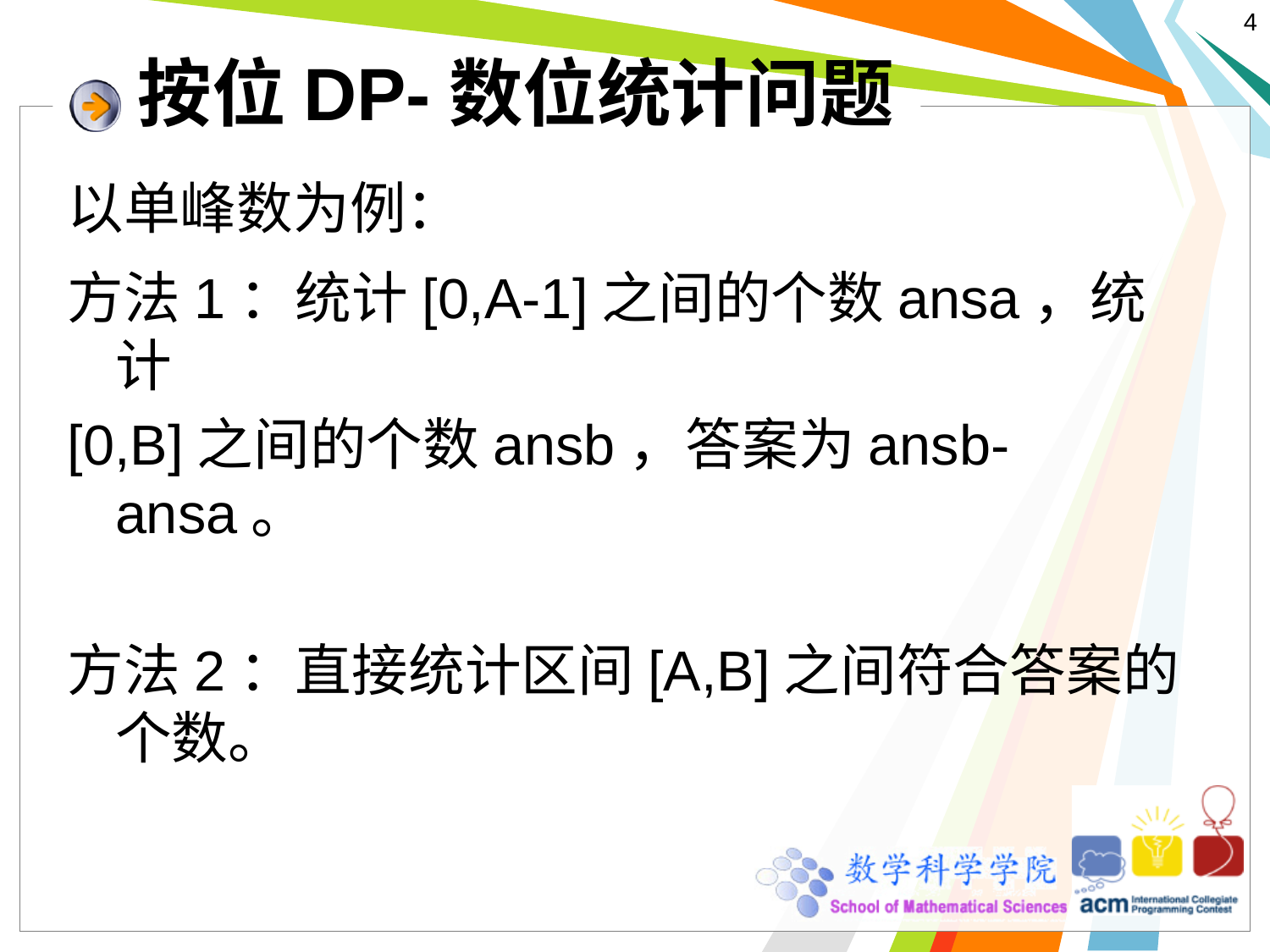

# 按位DP-数位统计问题
以单峰数为例：
方法1：统计[0,A-1]之间的个数ansa，统计
[0,B]之间的个数ansb，答案为ansb-ansa。

方法2：直接统计区间[A,B]之间符合答案的个数。